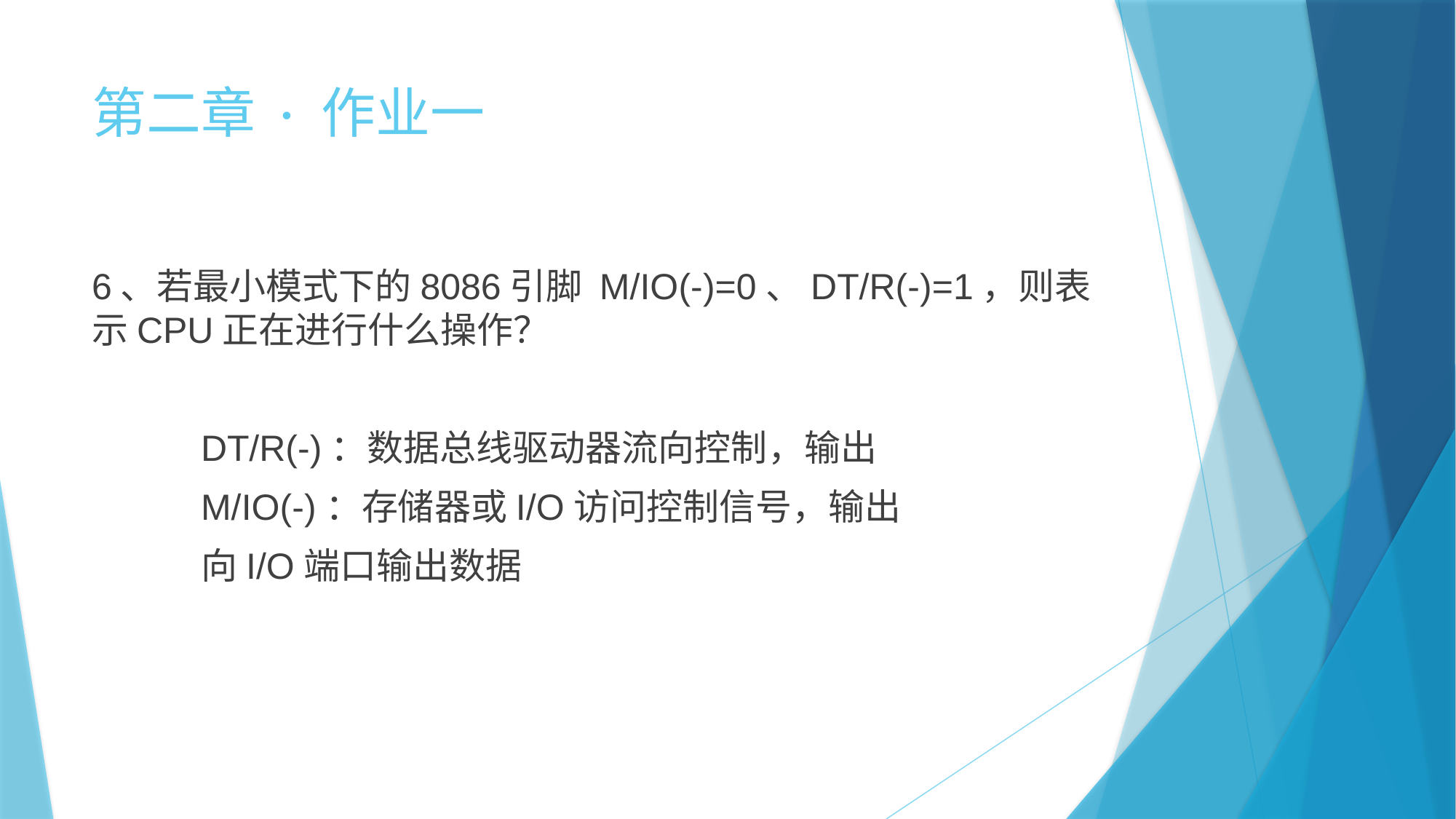

# 第二章 · 作业一
6、若最小模式下的8086引脚 M/IO(-)=0、DT/R(-)=1，则表示CPU正在进行什么操作？

	DT/R(-)：数据总线驱动器流向控制，输出
	M/IO(-)：存储器或I/O访问控制信号，输出
	向I/O端口输出数据